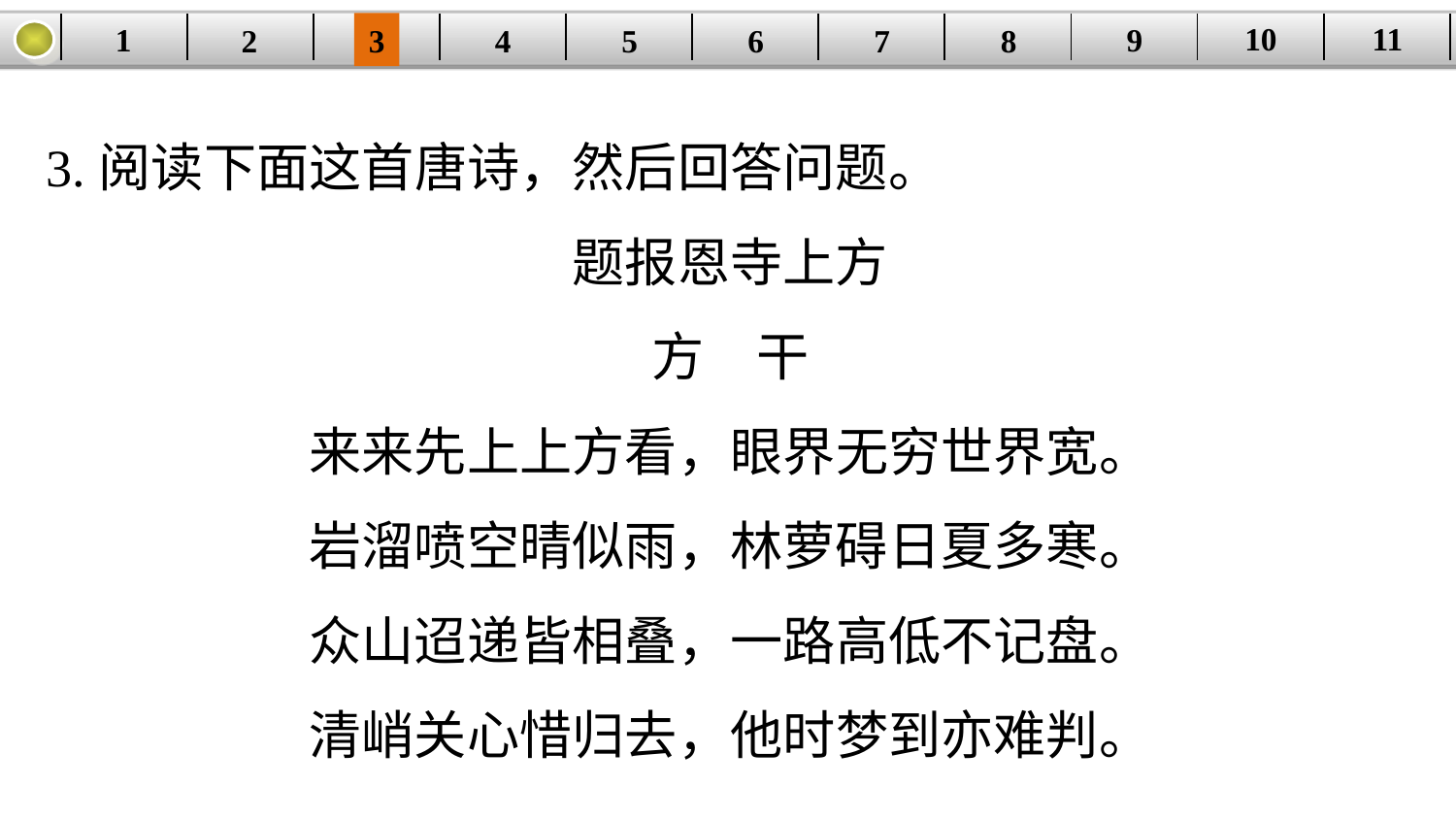

10

11
9
1
3
4
5
6
8
2
|  |  |  |  |  |  |  |  |  |  |  |
| --- | --- | --- | --- | --- | --- | --- | --- | --- | --- | --- |
7

3.阅读下面这首唐诗，然后回答问题。
题报恩寺上方
方　干
来来先上上方看，眼界无穷世界宽。
岩溜喷空晴似雨，林萝碍日夏多寒。
众山迢递皆相叠，一路高低不记盘。
清峭关心惜归去，他时梦到亦难判。